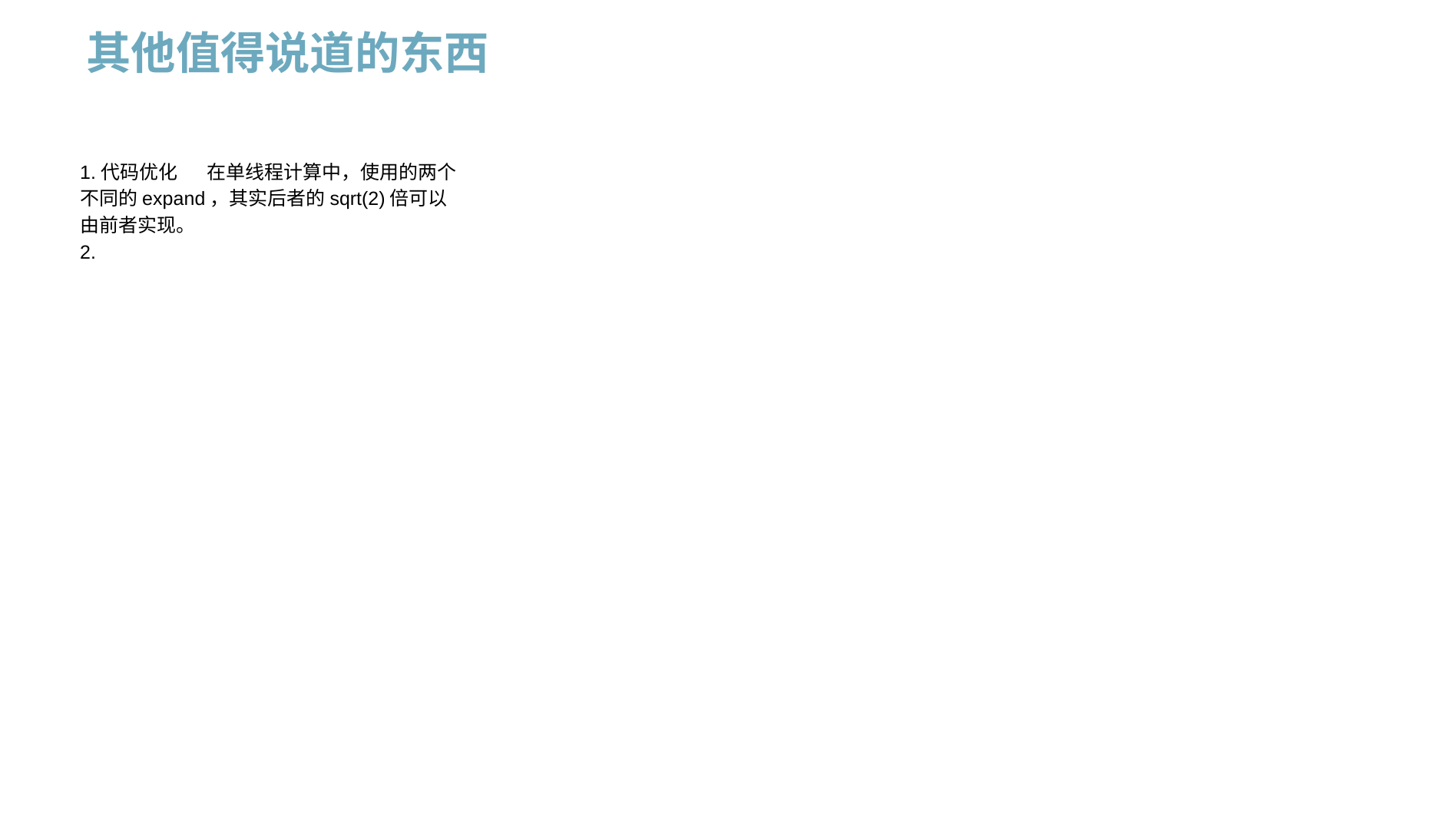

其他值得说道的东西
1.代码优化       在单线程计算中，使用的两个不同的expand，其实后者的sqrt(2)倍可以由前者实现。
2.